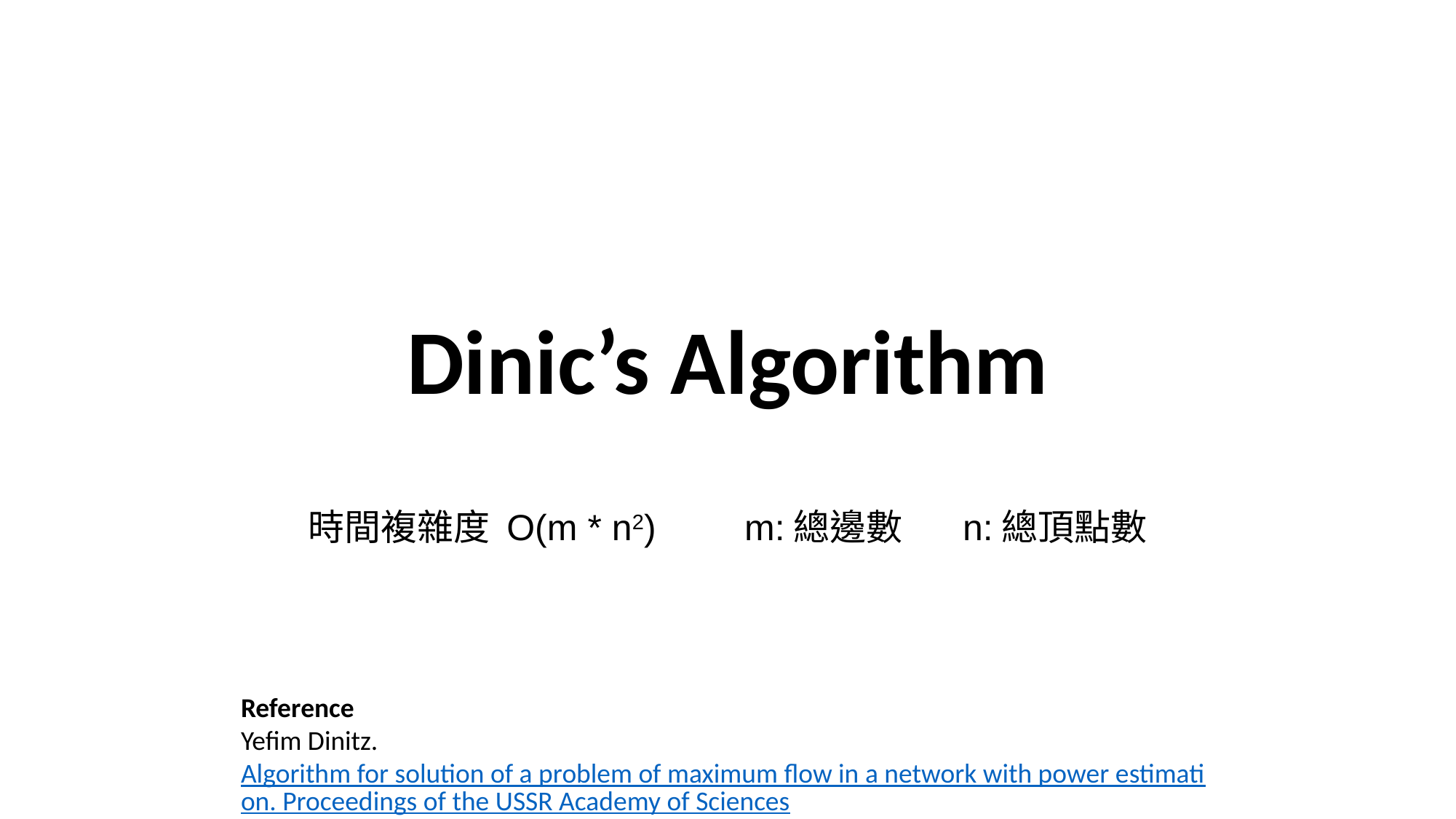

# Dinic’s Algorithm
時間複雜度 O(m * n2)	m:總邊數	n:總頂點數
Reference
Yefim Dinitz. Algorithm for solution of a problem of maximum flow in a network with power estimation. Proceedings of the USSR Academy of Sciences, 11: 1277–1280, 1970.